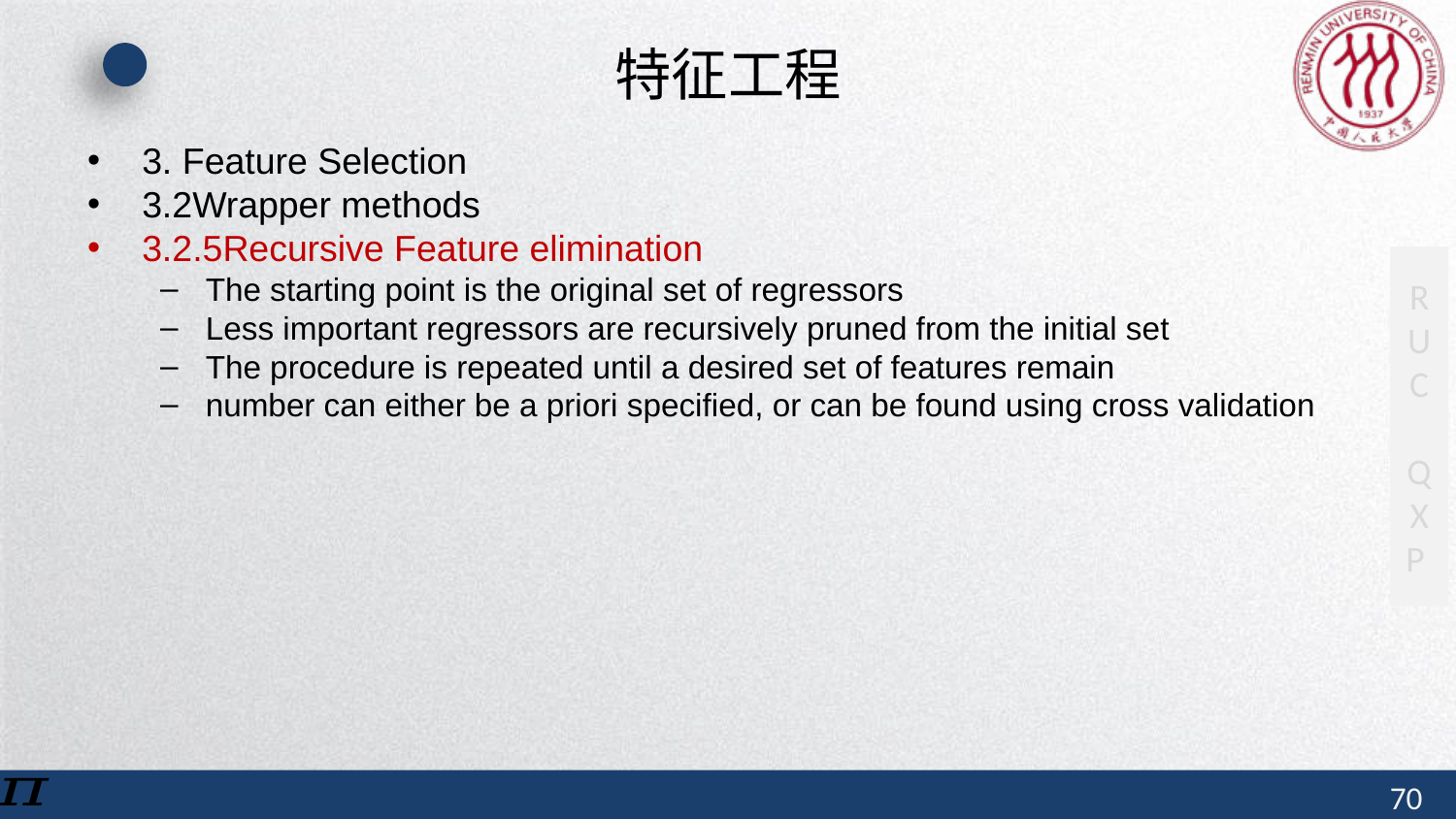

# 特征工程
3. Feature Selection
3.2Wrapper methods
3.2.5Recursive Feature elimination
The starting point is the original set of regressors
Less important regressors are recursively pruned from the initial set
The procedure is repeated until a desired set of features remain
number can either be a priori specified, or can be found using cross validation